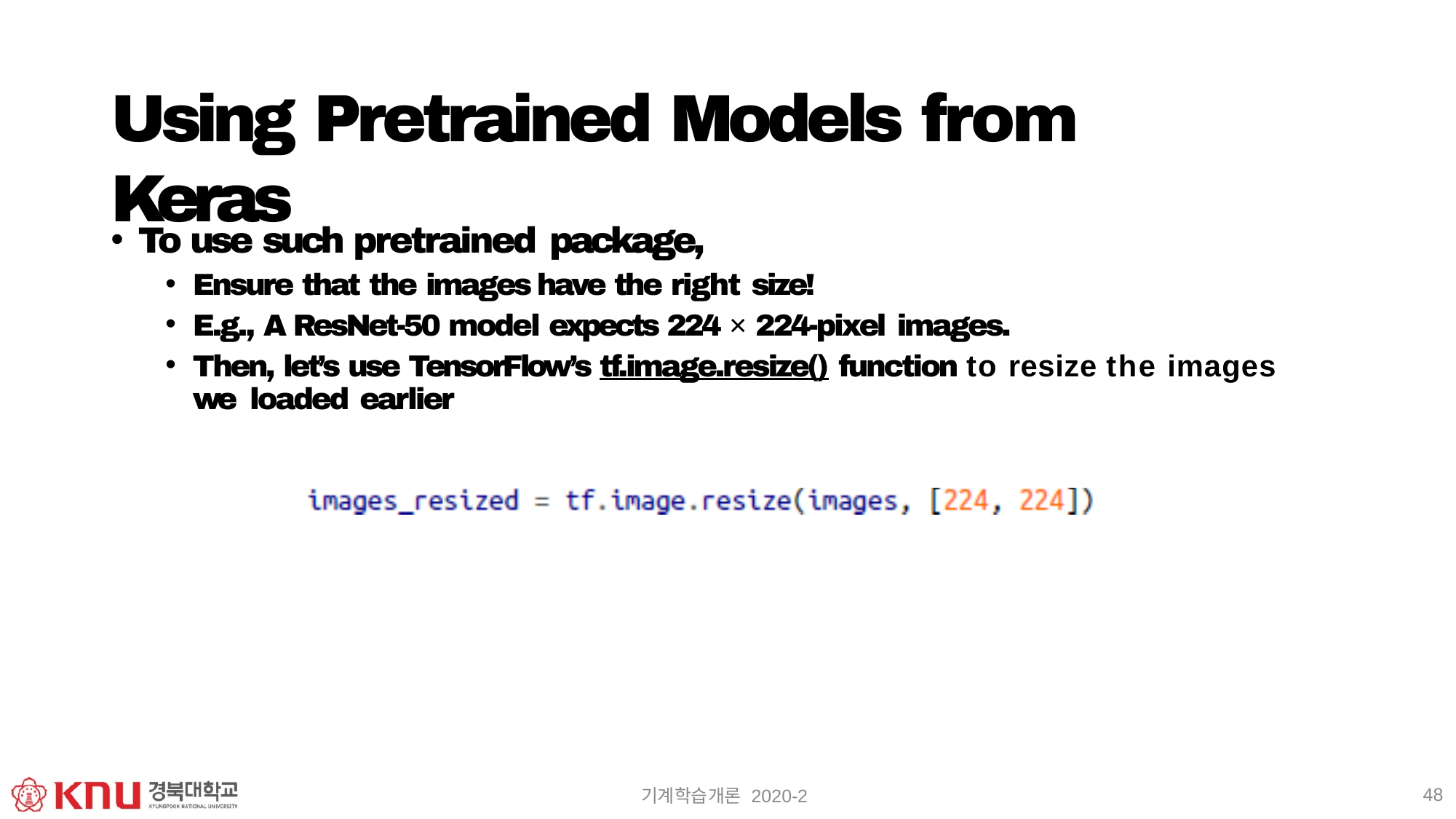

# Using Pretrained Models from Keras
To use such pretrained package,
Ensure that the images have the right size!
E.g., A ResNet-50 model expects 224 × 224-pixel images.
Then, let’s use TensorFlow’s tf.image.resize() function to resize the images we  loaded earlier

48
기계학습개론 2020-2